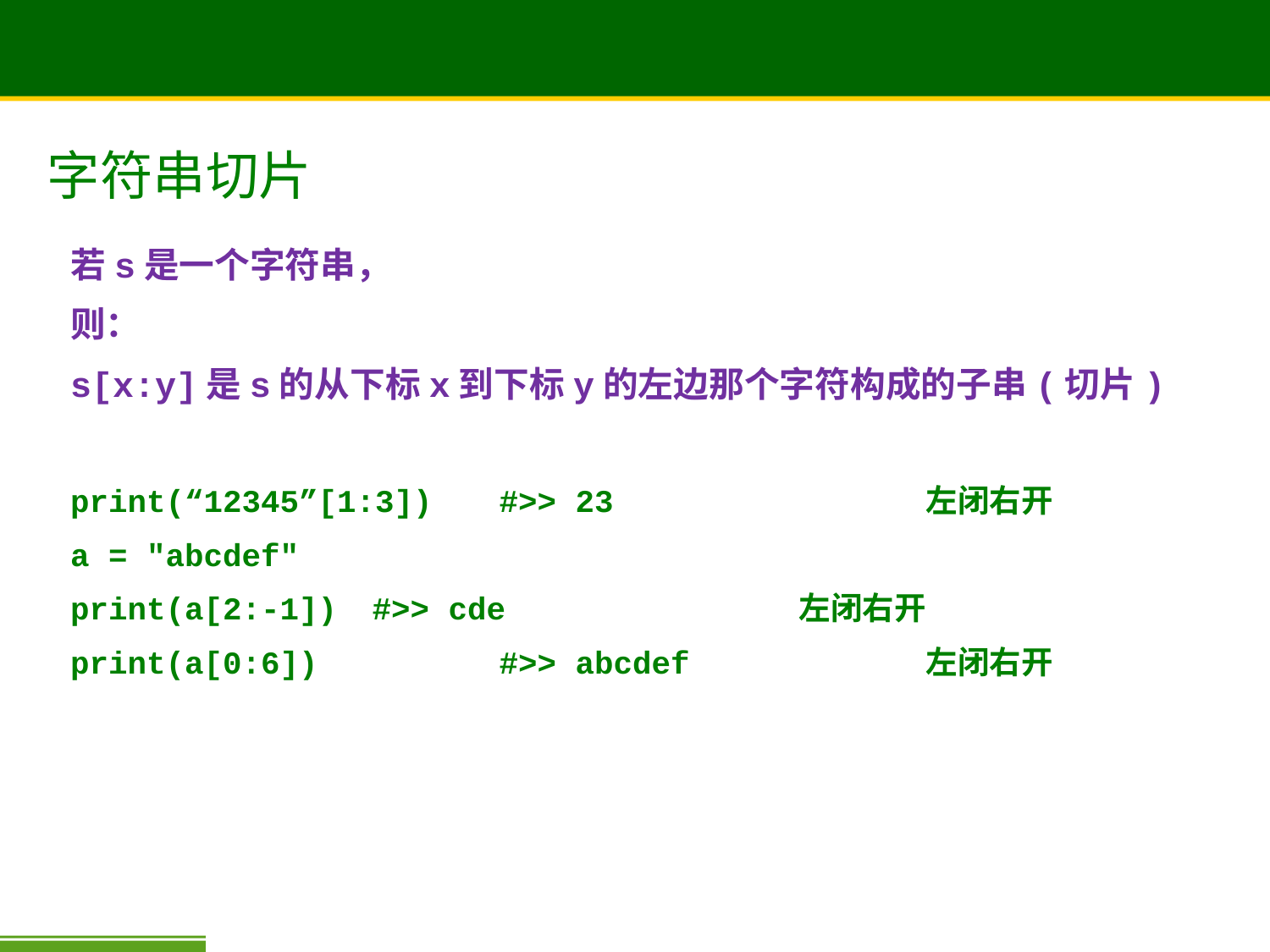

字符串切片
若s是一个字符串，
则：
s[x:y]是s的从下标x到下标y的左边那个字符构成的子串(切片)

print(“12345”[1:3])	#>> 23                左闭右开
a = "abcdef"
print(a[2:-1])	#>> cde               左闭右开
print(a[0:6])		#>> abcdef            左闭右开